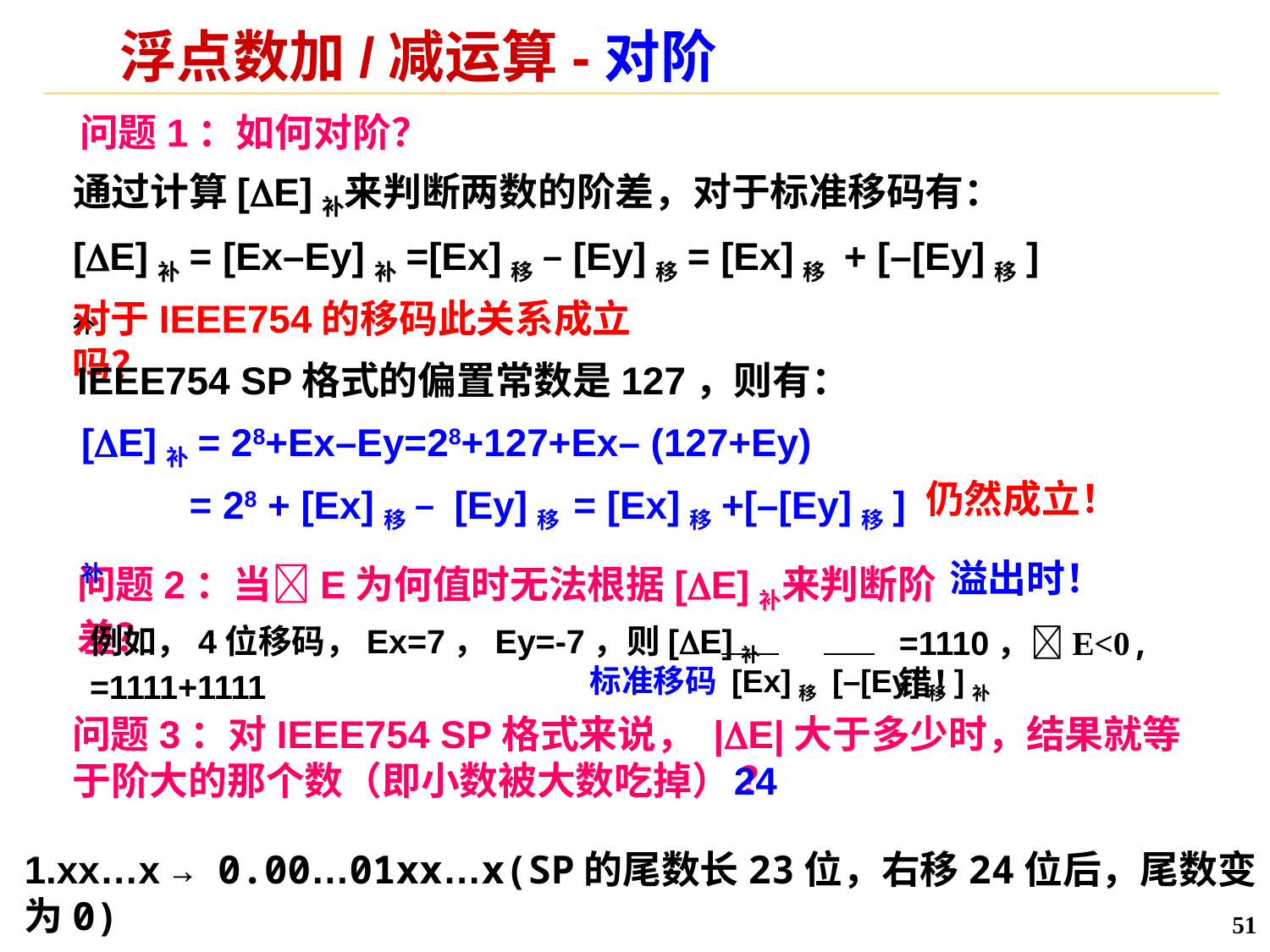

# 浮点数加/减运算-对阶
问题1：如何对阶？
通过计算[ΔE]补来判断两数的阶差，对于标准移码有：
[ΔE]补= [Ex–Ey]补=[Ex]移 –[Ey]移= [Ex]移 + [–[Ey]移]补
对于IEEE754的移码此关系成立吗？
IEEE754 SP格式的偏置常数是127，则有：
[ΔE]补= 28+Ex–Ey=28+127+Ex– (127+Ey)
          = 28 + [Ex]移 – [Ey]移 = [Ex]移+[–[Ey]移]补
仍然成立！
溢出时！
问题2：当ΔE为何值时无法根据[ΔE]补来判断阶差？
例如，4位移码，Ex=7，Ey=-7，则[ΔE]补=1111+1111
=1110，ΔE<0,错！
标准移码 [Ex]移 [–[Ey]移]补
问题3：对IEEE754 SP格式来说， |ΔE|大于多少时，结果就等于阶大的那个数（即小数被大数吃掉） ？
24
1.xx…x → 0.00…01xx…x(SP的尾数长23位，右移24位后，尾数变为0)
51